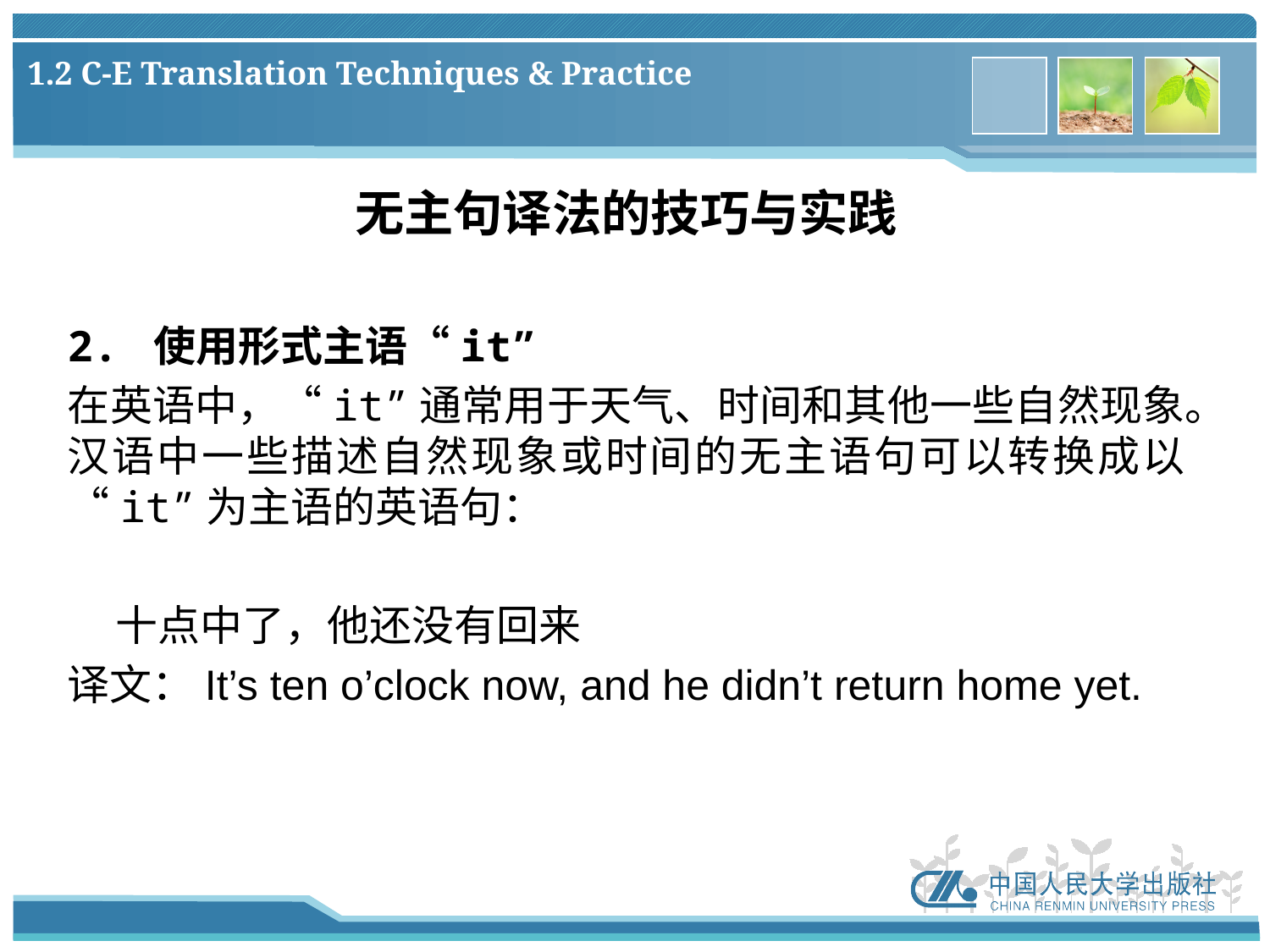

# 1.2 C-E Translation Techniques & Practice
无主句译法的技巧与实践

2. 使用形式主语“it”
在英语中，“it”通常用于天气、时间和其他一些自然现象。汉语中一些描述自然现象或时间的无主语句可以转换成以“it”为主语的英语句：

    十点中了，他还没有回来
译文：It’s ten o’clock now, and he didn’t return home yet.